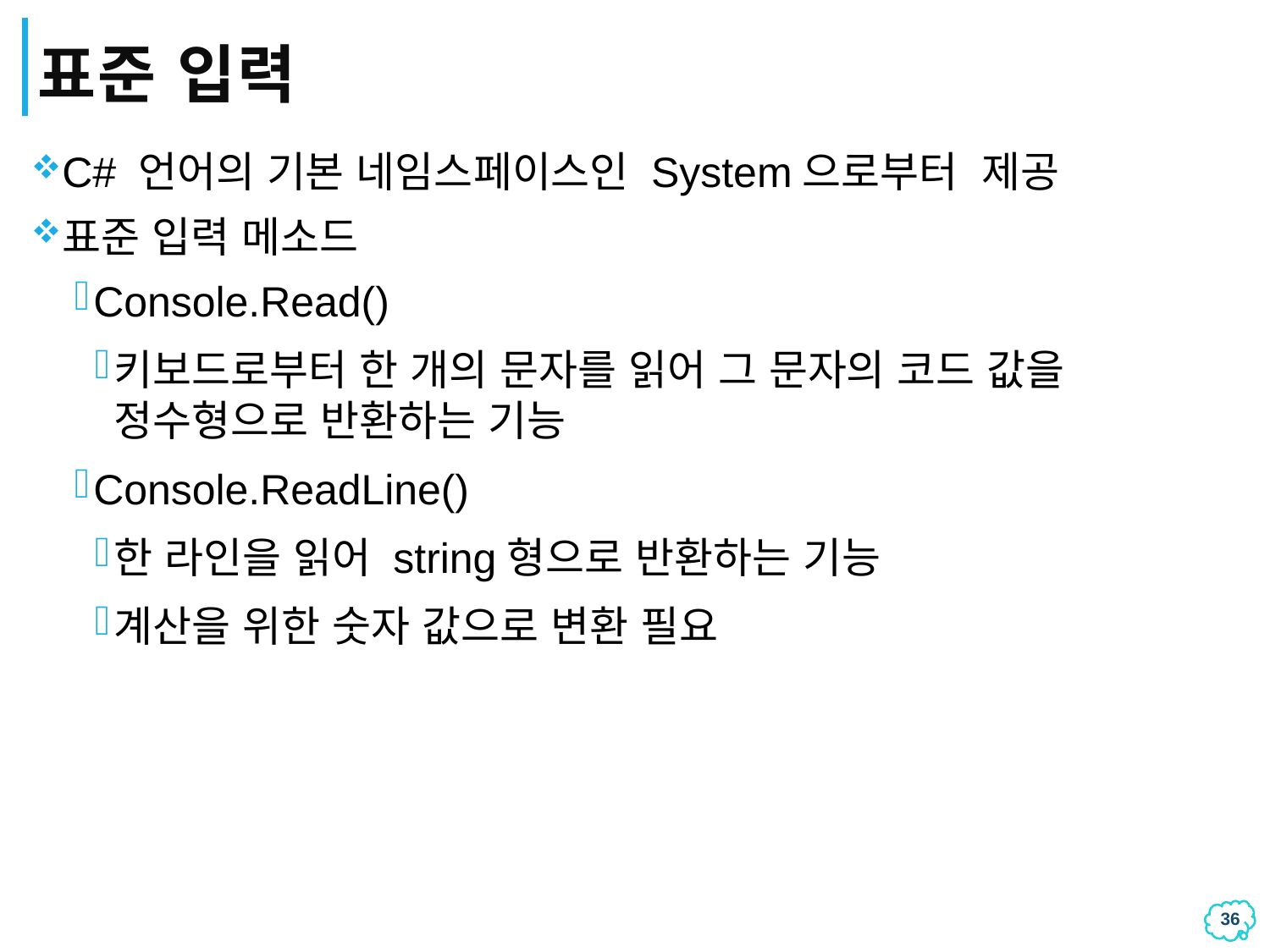

# 표준 입력
C# 언어의 기본 네임스페이스인 System으로부터  제공
표준 입력 메소드
Console.Read()
키보드로부터 한 개의 문자를 읽어 그 문자의 코드 값을 정수형으로 반환하는 기능
Console.ReadLine()
한 라인을 읽어 string형으로 반환하는 기능
계산을 위한 숫자 값으로 변환 필요
36